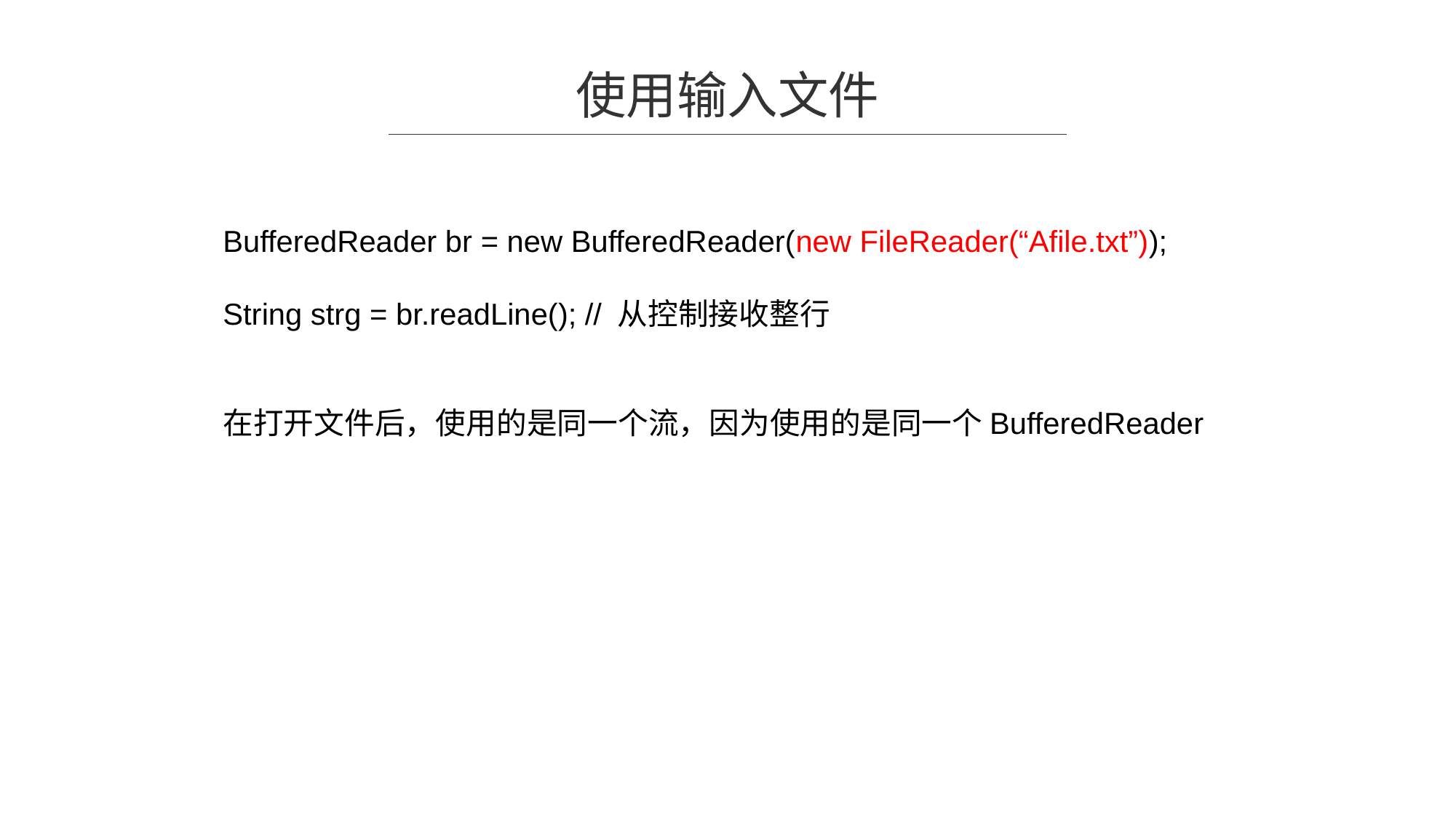

使用输入文件
BufferedReader br = new BufferedReader(new FileReader(“Afile.txt”));

String strg = br.readLine(); // 从控制接收整行

在打开文件后，使用的是同一个流，因为使用的是同一个BufferedReader